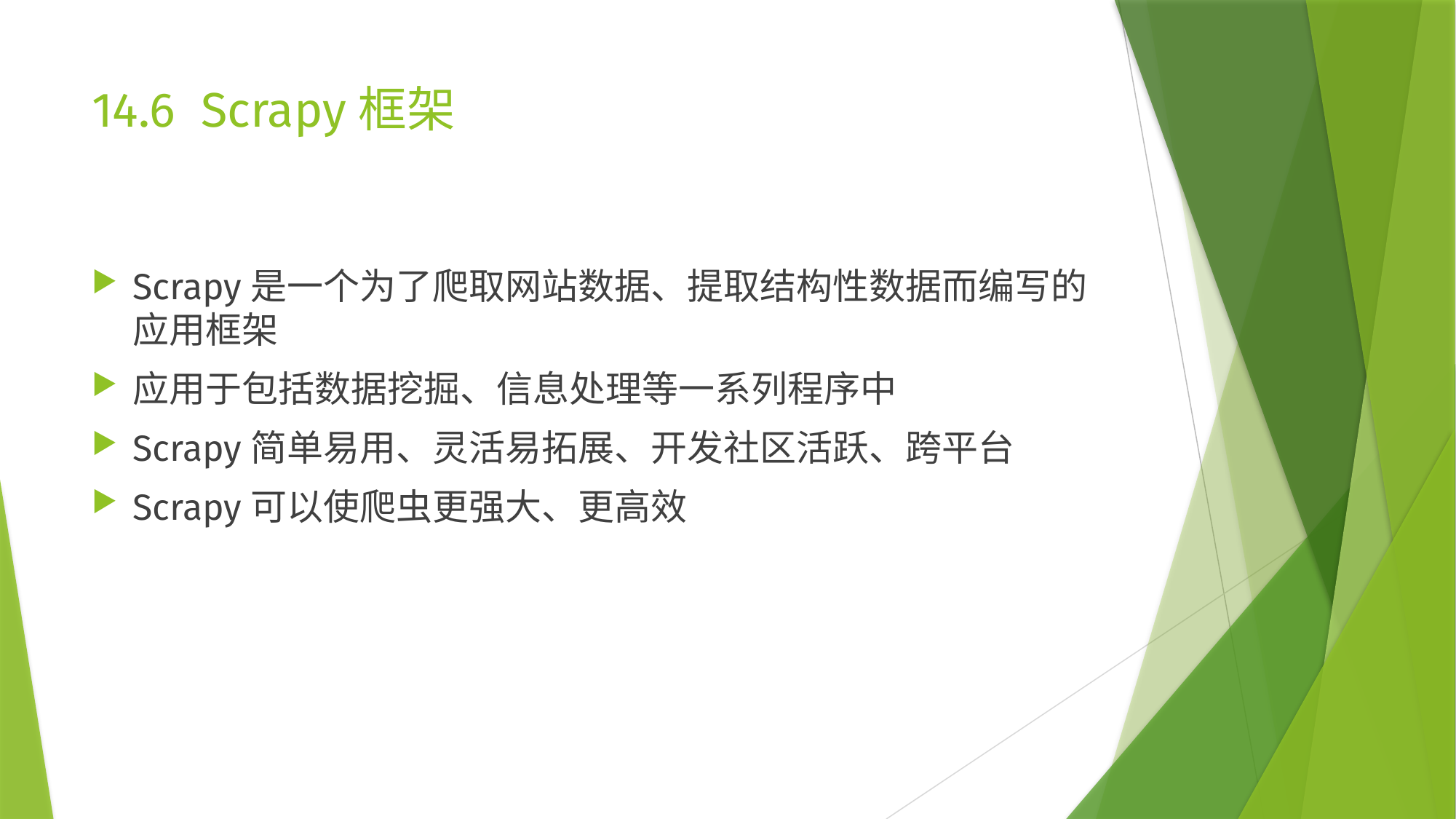

# 14.6	Scrapy框架
Scrapy是一个为了爬取网站数据、提取结构性数据而编写的应用框架
应用于包括数据挖掘、信息处理等一系列程序中
Scrapy简单易用、灵活易拓展、开发社区活跃、跨平台
Scrapy可以使爬虫更强大、更高效